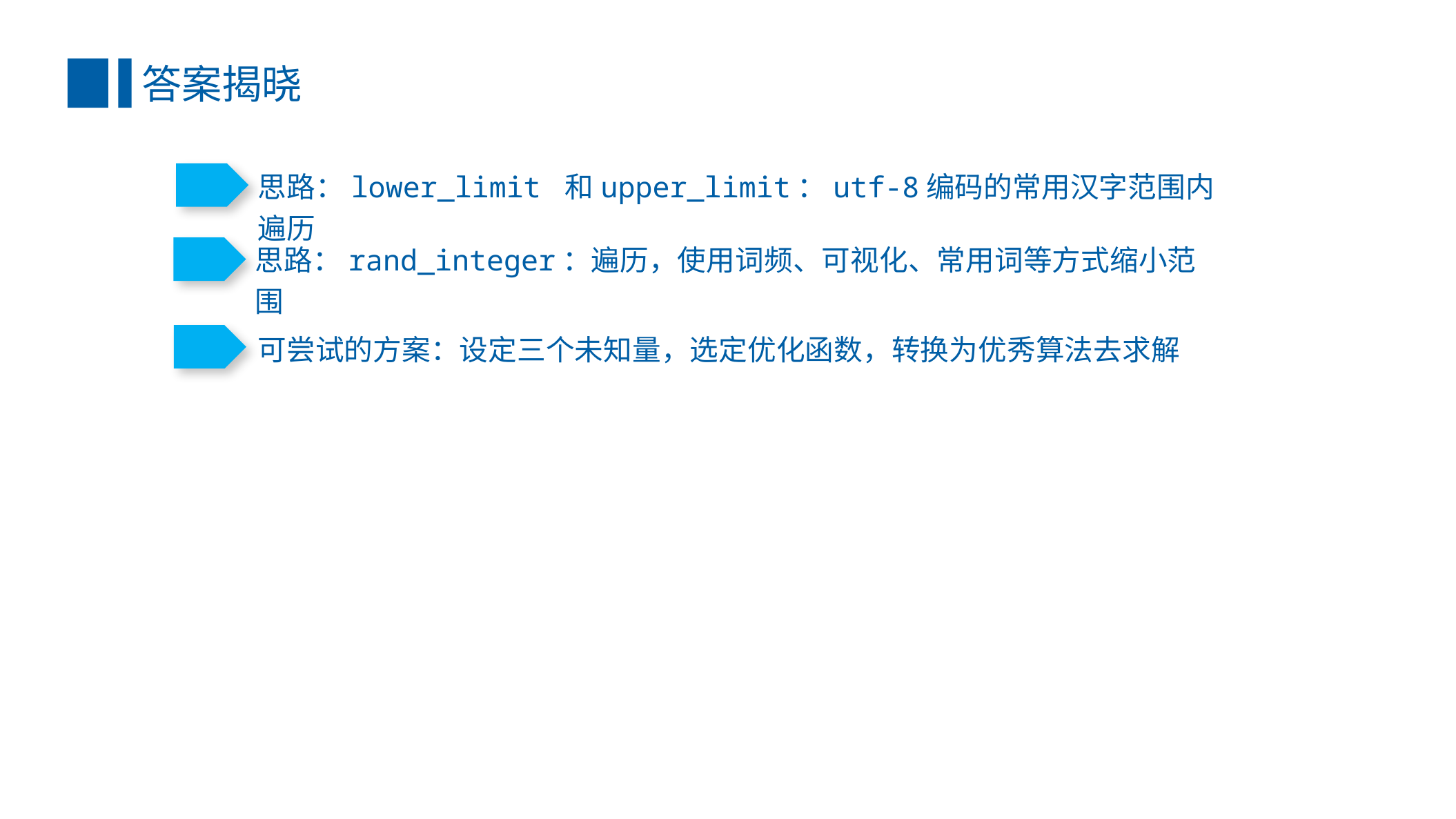

答案揭晓

思路：lower_limit 和upper_limit：utf-8编码的常用汉字范围内遍历

思路：rand_integer：遍历，使用词频、可视化、常用词等方式缩小范围

可尝试的方案：设定三个未知量，选定优化函数，转换为优秀算法去求解